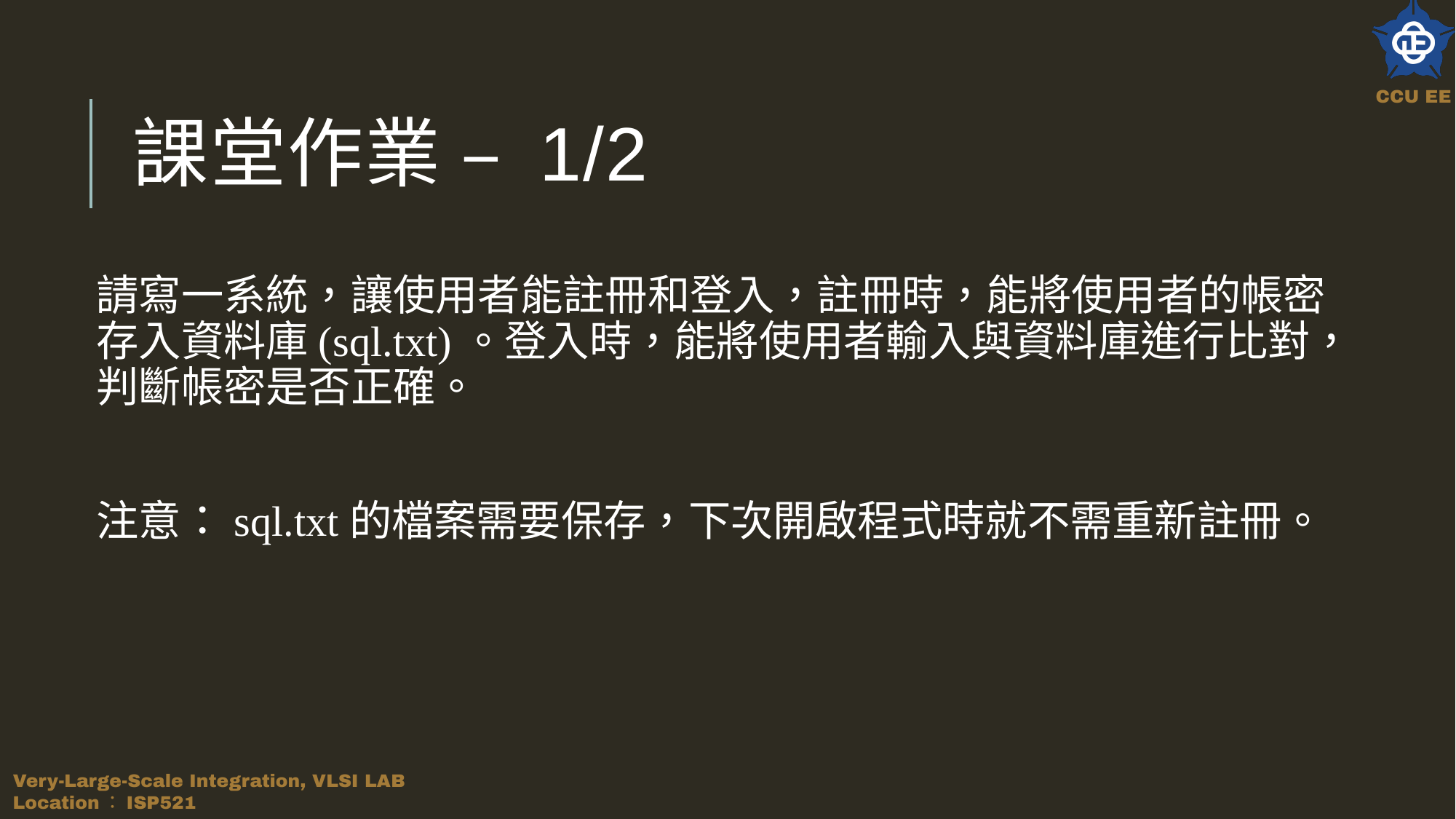

# 課堂作業 – 1/2
請寫一系統，讓使用者能註冊和登入，註冊時，能將使用者的帳密存入資料庫(sql.txt)。登入時，能將使用者輸入與資料庫進行比對，判斷帳密是否正確。

注意：sql.txt的檔案需要保存，下次開啟程式時就不需重新註冊。